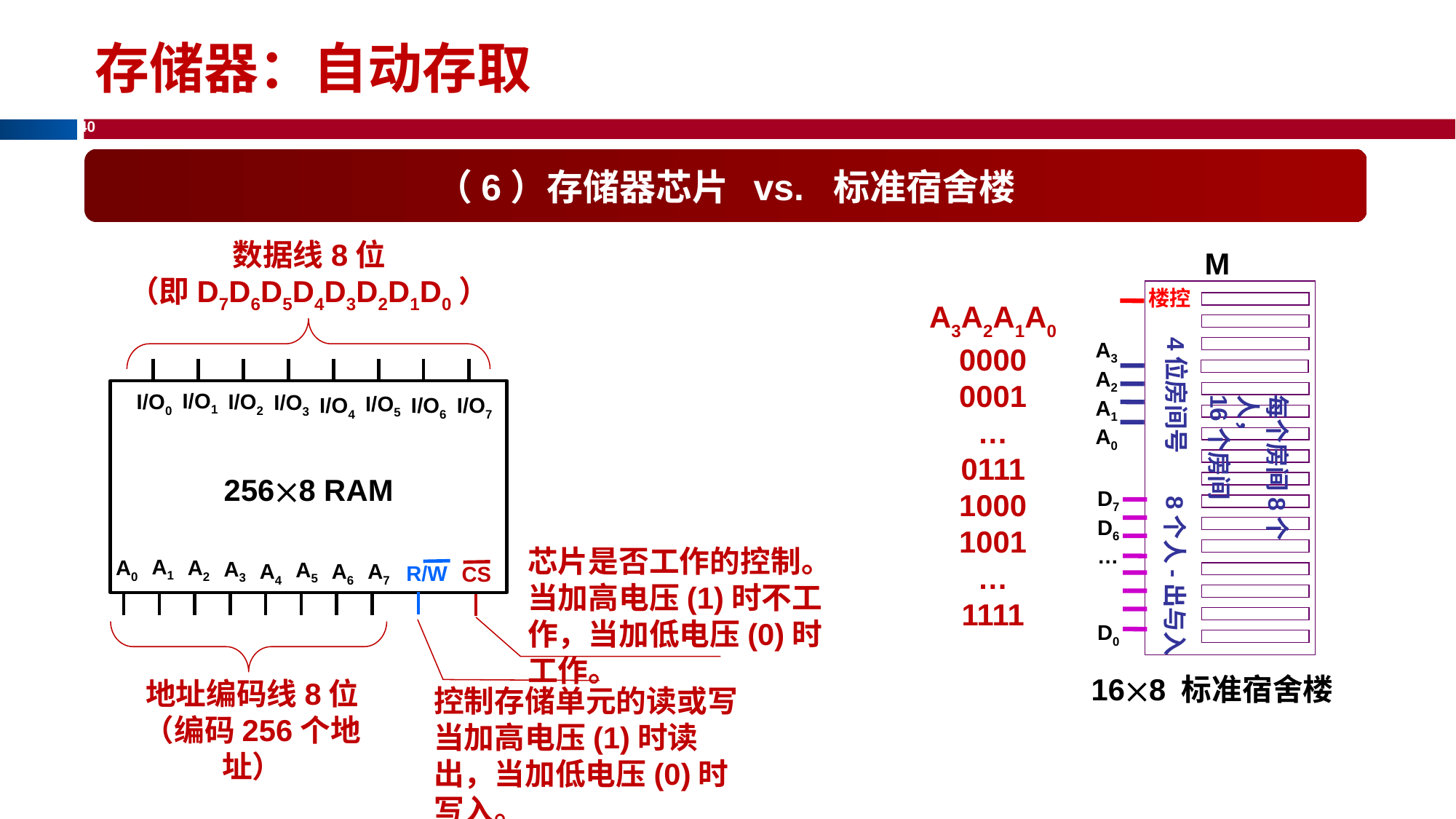

存储器：自动存取
（6）存储器芯片  vs.  标准宿舍楼

数据线8位
（即D7D6D5D4D3D2D1D0）
M
楼控

4位房间号
A3
A2
A1
A0

每个房间8个人，
16个房间

D7
D6
…

D0
8个人-出与入

A3A2A1A0
0000
0001
…
0111
1000
1001
…
1111

I/O1
I/O0
I/O2
I/O3
I/O5
I/O4
I/O6
I/O7
256×8 RAM
A1
A0
A2
A3
A5
A4
A6
A7
R/W
CS

芯片是否工作的控制。
当加高电压(1)时不工作，当加低电压(0)时工作。

16×8 标准宿舍楼
地址编码线8位
（编码256个地址）
控制存储单元的读或写
当加高电压(1)时读出，当加低电压(0)时写入。